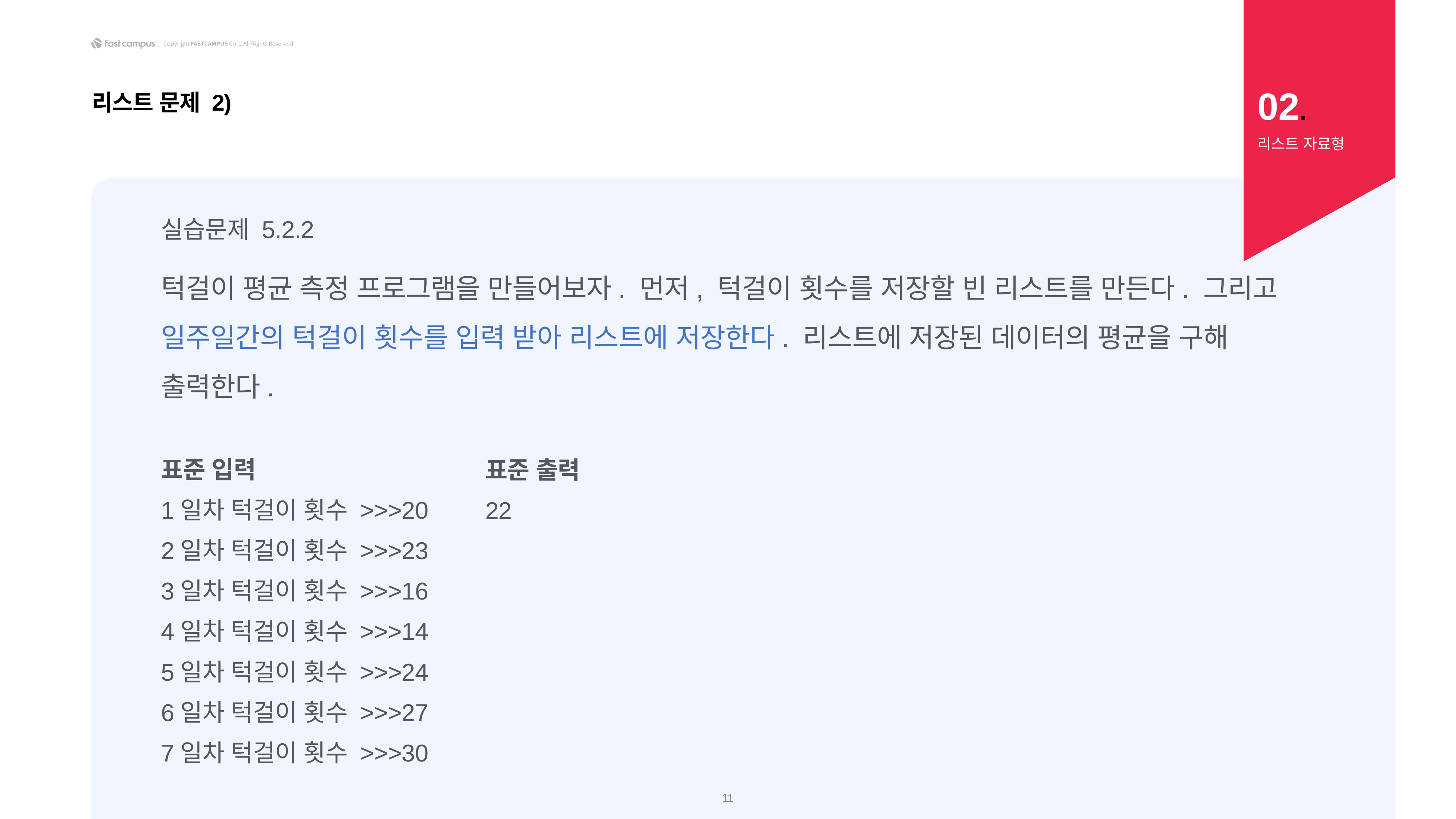

02.
리스트 문제 2)
리스트 자료형
실습문제 5.2.2
턱걸이 평균 측정 프로그램을 만들어보자. 먼저, 턱걸이 횟수를 저장할 빈 리스트를 만든다. 그리고 일주일간의 턱걸이 횟수를 입력 받아 리스트에 저장한다. 리스트에 저장된 데이터의 평균을 구해 출력한다.
표준 입력
1일차 턱걸이 횟수 >>>20
2일차 턱걸이 횟수 >>>23
3일차 턱걸이 횟수 >>>16
4일차 턱걸이 횟수 >>>14
5일차 턱걸이 횟수 >>>24
6일차 턱걸이 횟수 >>>27
7일차 턱걸이 횟수 >>>30
표준 출력
22
11